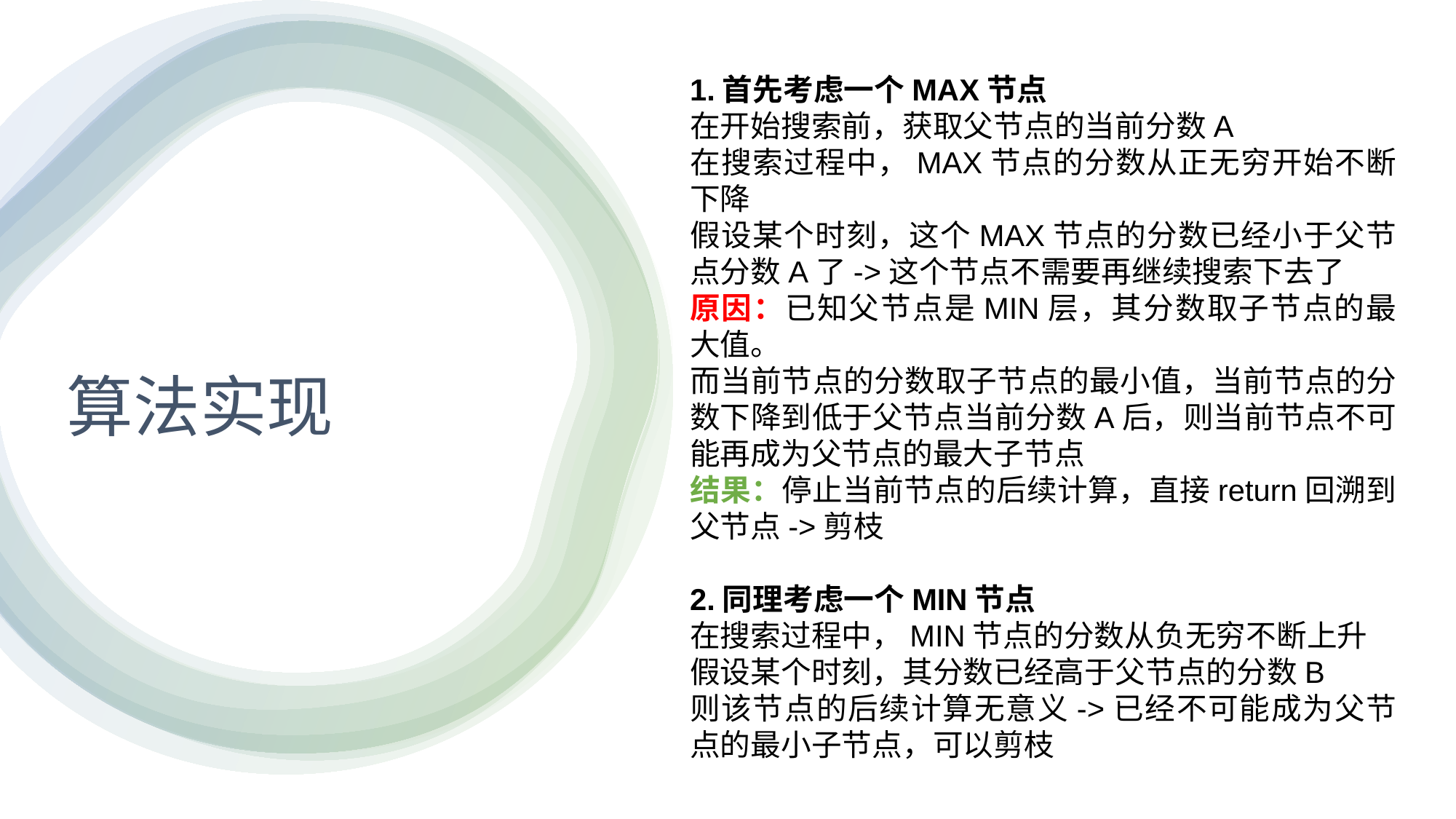

1.首先考虑一个MAX节点
在开始搜索前，获取父节点的当前分数A
在搜索过程中，MAX节点的分数从正无穷开始不断下降
假设某个时刻，这个MAX节点的分数已经小于父节点分数A了->这个节点不需要再继续搜索下去了
原因：已知父节点是MIN层，其分数取子节点的最大值。
而当前节点的分数取子节点的最小值，当前节点的分数下降到低于父节点当前分数A后，则当前节点不可能再成为父节点的最大子节点
结果：停止当前节点的后续计算，直接return回溯到父节点->剪枝

2.同理考虑一个MIN节点
在搜索过程中，MIN节点的分数从负无穷不断上升
假设某个时刻，其分数已经高于父节点的分数B
则该节点的后续计算无意义->已经不可能成为父节点的最小子节点，可以剪枝
# 算法实现